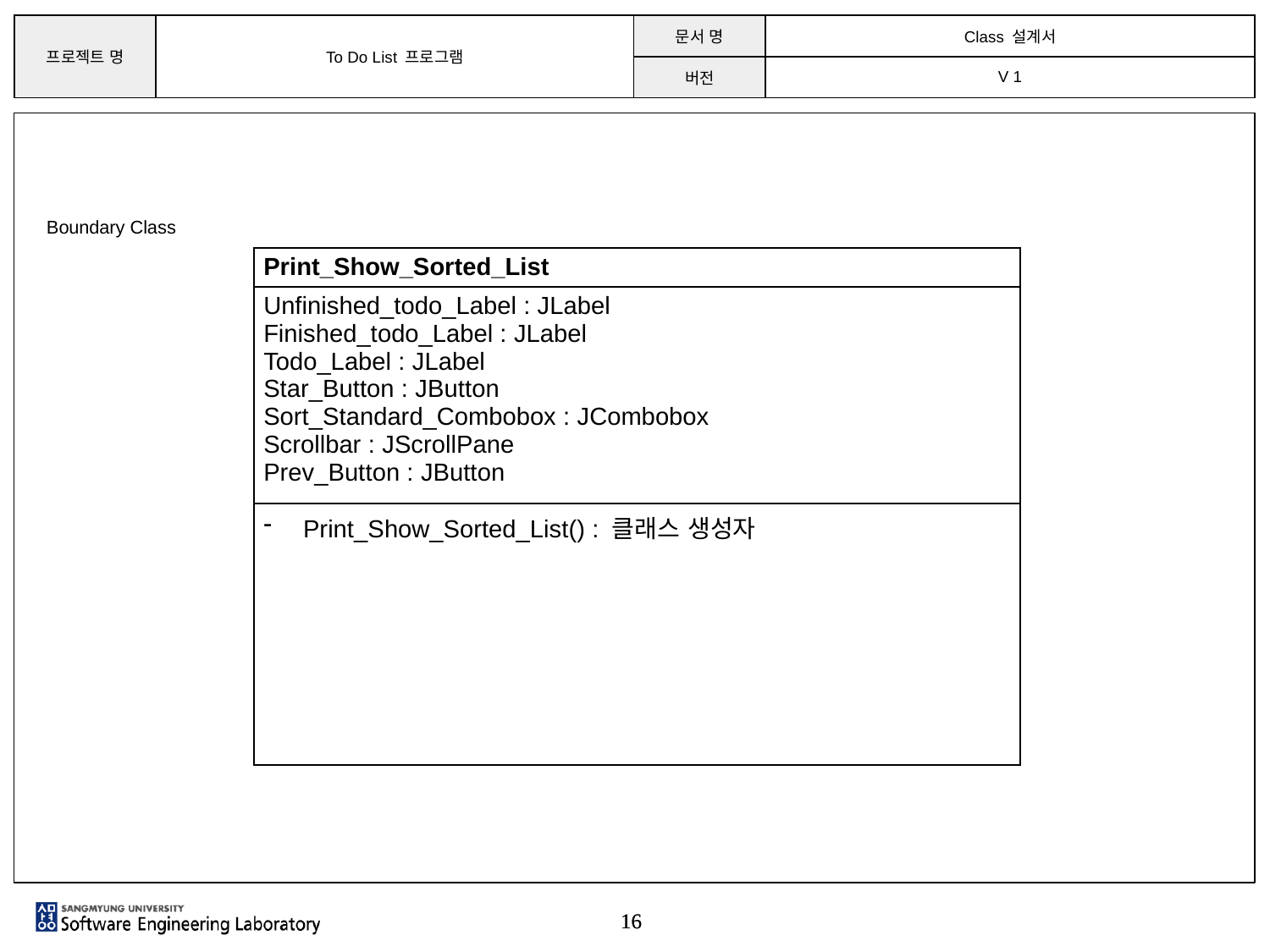

Boundary Class
| Print\_Show\_Sorted\_List |
| --- |
| Unfinished\_todo\_Label : JLabel Finished\_todo\_Label : JLabel Todo\_Label : JLabel Star\_Button : JButton Sort\_Standard\_Combobox : JCombobox Scrollbar : JScrollPane Prev\_Button : JButton |
| Print\_Show\_Sorted\_List() : 클래스 생성자 |